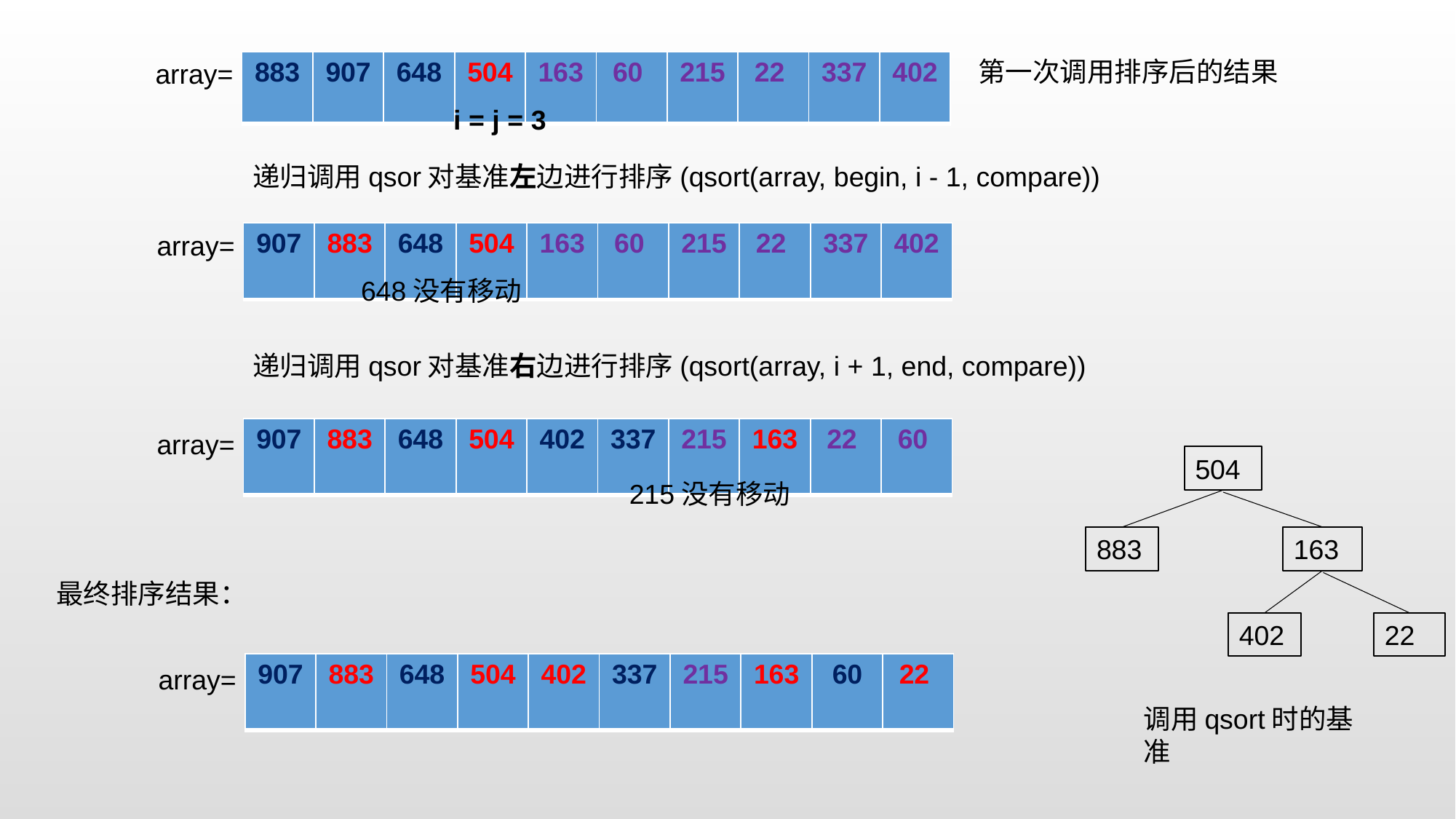

第一次调用排序后的结果
array=
| 883 | 907 | 648 | 504 | 163 | 60 | 215 | 22 | 337 | 402 |
| --- | --- | --- | --- | --- | --- | --- | --- | --- | --- |
i = j = 3
递归调用qsor对基准左边进行排序(qsort(array, begin, i - 1, compare))
array=
| 907 | 883 | 648 | 504 | 163 | 60 | 215 | 22 | 337 | 402 |
| --- | --- | --- | --- | --- | --- | --- | --- | --- | --- |
648没有移动
递归调用qsor对基准右边进行排序(qsort(array, i + 1, end, compare))
| 907 | 883 | 648 | 504 | 402 | 337 | 215 | 163 | 22 | 60 |
| --- | --- | --- | --- | --- | --- | --- | --- | --- | --- |
array=
504
215没有移动
883
163
最终排序结果：
402
22
| 907 | 883 | 648 | 504 | 402 | 337 | 215 | 163 | 60 | 22 |
| --- | --- | --- | --- | --- | --- | --- | --- | --- | --- |
array=
调用qsort时的基准